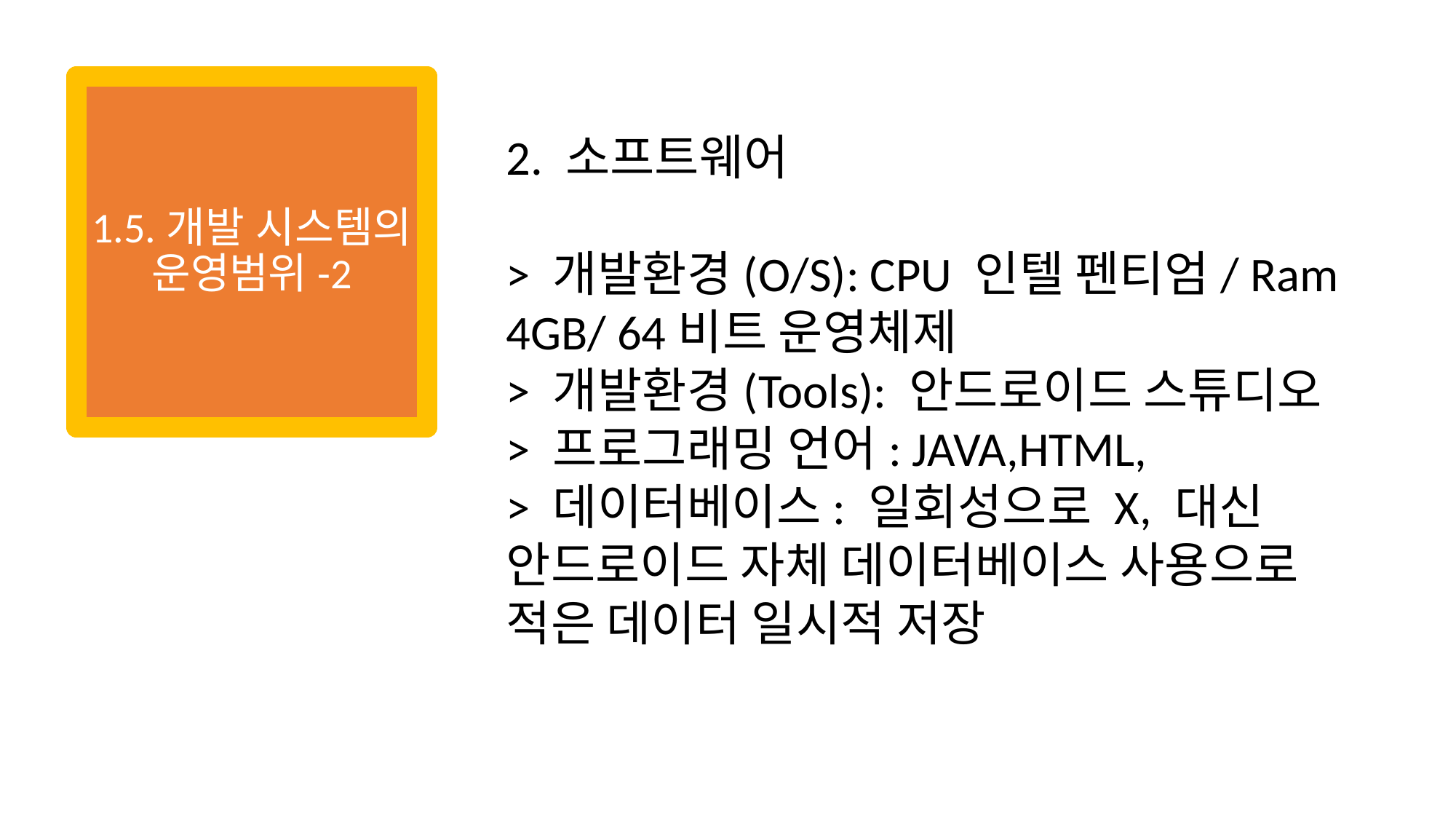

# 1.5.개발 시스템의 운영범위-2
2. 소프트웨어

> 개발환경(O/S): CPU 인텔 펜티엄/ Ram 4GB/ 64비트 운영체제
> 개발환경(Tools): 안드로이드 스튜디오
> 프로그래밍 언어: JAVA,HTML,
> 데이터베이스: 일회성으로 X, 대신 안드로이드 자체 데이터베이스 사용으로 적은 데이터 일시적 저장